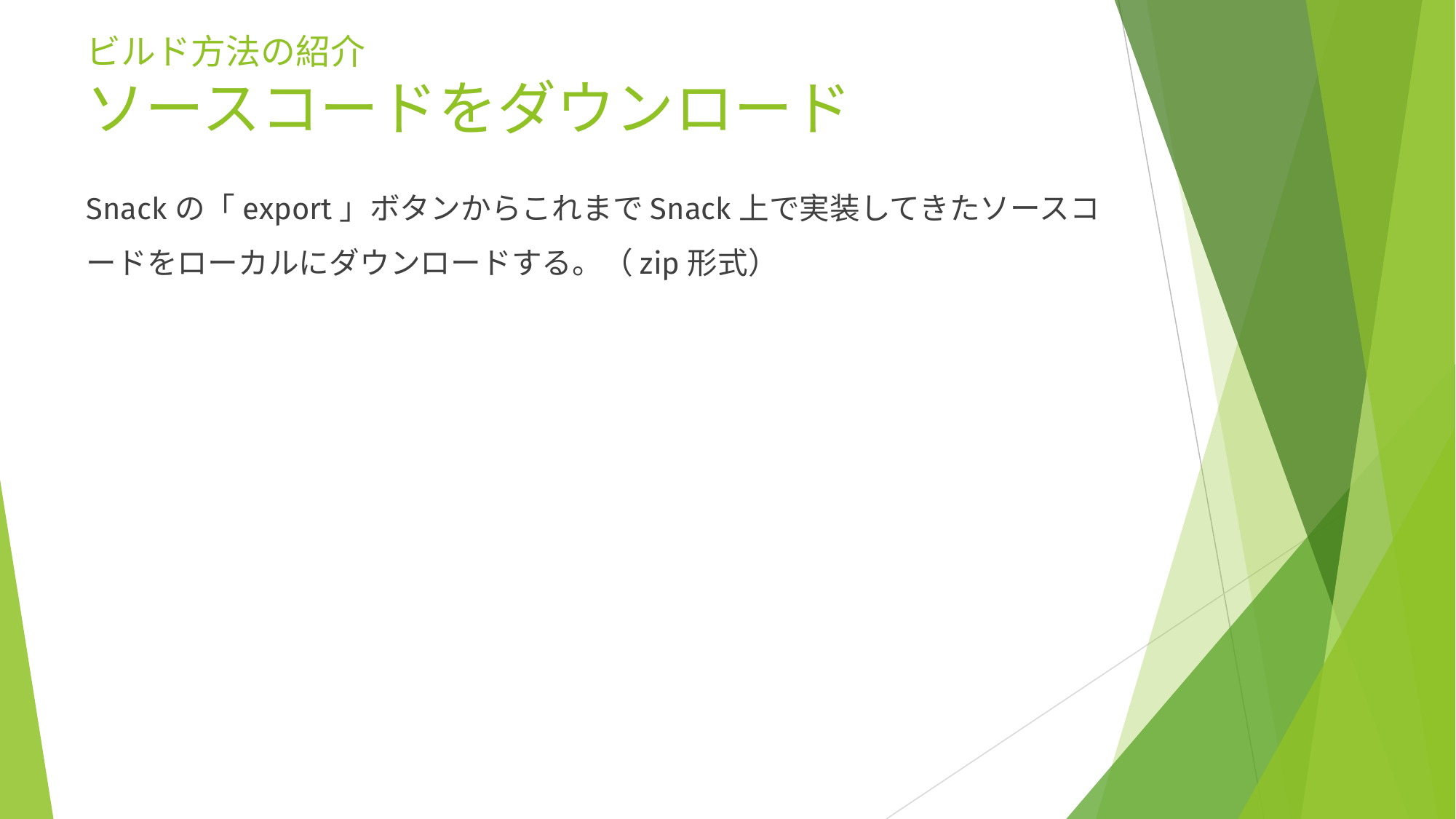

# ビルド方法の紹介 ソースコードをダウンロード
Snackの「export」ボタンからこれまでSnack上で実装してきたソースコードをローカルにダウンロードする。（zip形式）